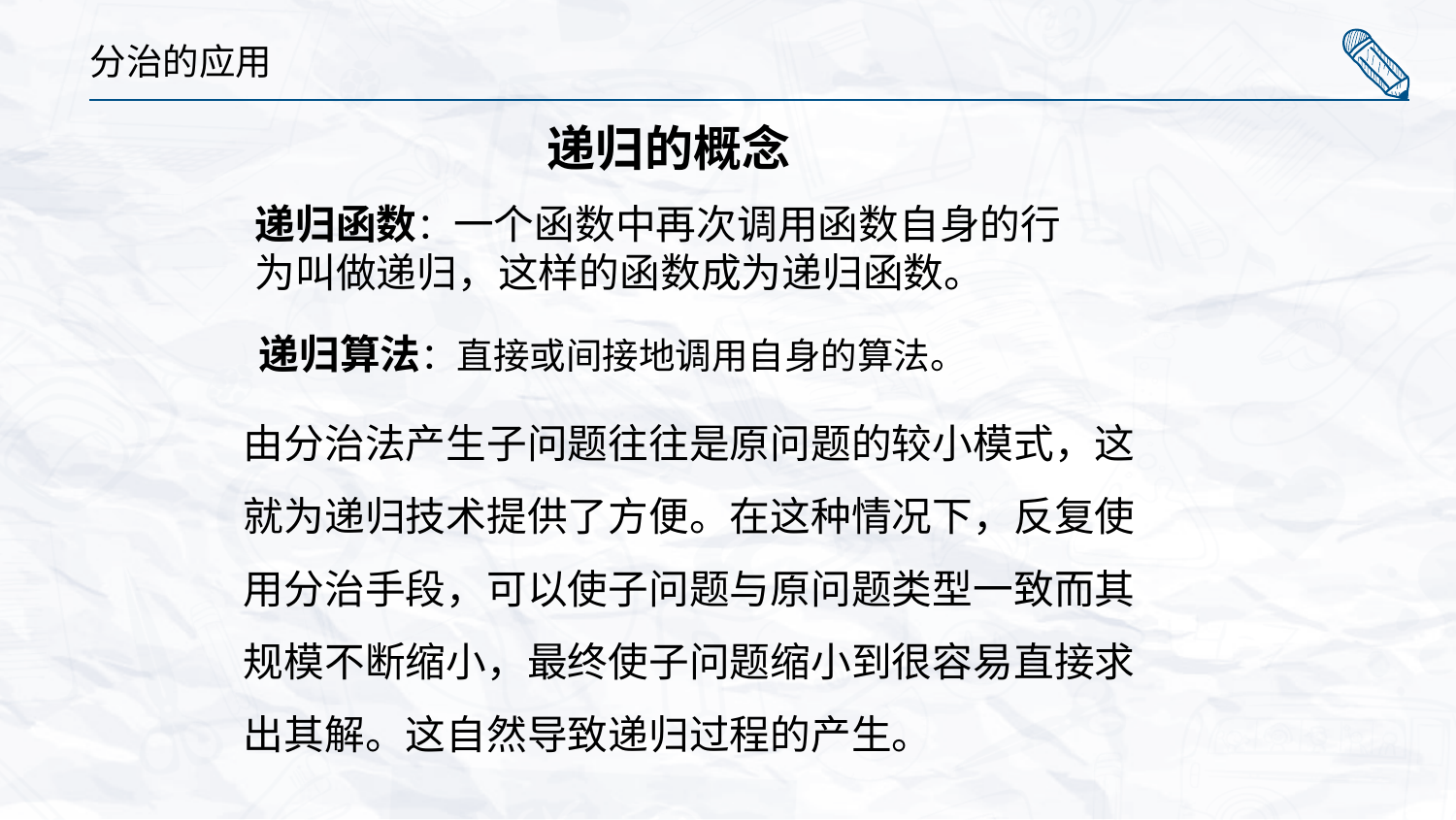

分治的应用
递归的概念
递归函数：一个函数中再次调用函数自身的行为叫做递归，这样的函数成为递归函数。
递归算法：直接或间接地调用自身的算法。
由分治法产生子问题往往是原问题的较小模式，这就为递归技术提供了方便。在这种情况下，反复使用分治手段，可以使子问题与原问题类型一致而其规模不断缩小，最终使子问题缩小到很容易直接求出其解。这自然导致递归过程的产生。